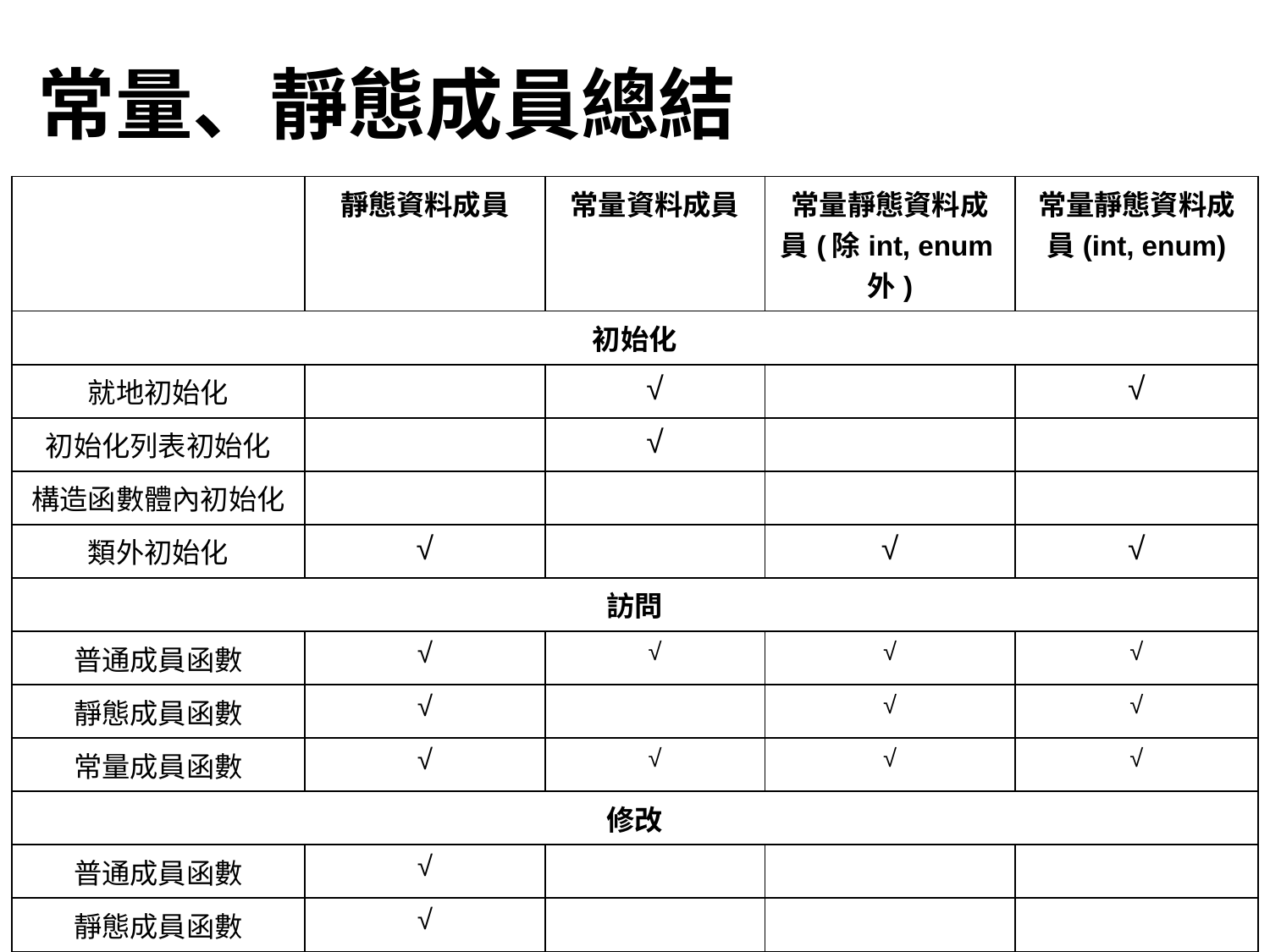

# 常量、靜態成員總結
|  | 靜態資料成員 | 常量資料成員 | 常量靜態資料成員(除int, enum外) | 常量靜態資料成員(int, enum) |
| --- | --- | --- | --- | --- |
| 初始化 |  |  |  |  |
| 就地初始化 |  | √ |  | √ |
| 初始化列表初始化 |  | √ |  |  |
| 構造函數體內初始化 |  |  |  |  |
| 類外初始化 | √ |  | √ | √ |
| 訪問 |  |  |  |  |
| 普通成員函數 | √ | √ | √ | √ |
| 靜態成員函數 | √ |  | √ | √ |
| 常量成員函數 | √ | √ | √ | √ |
| 修改 |  |  |  |  |
| 普通成員函數 | √ |  |  |  |
| 靜態成員函數 | √ |  |  |  |
| 常量成員函數 | √ |  |  |  |